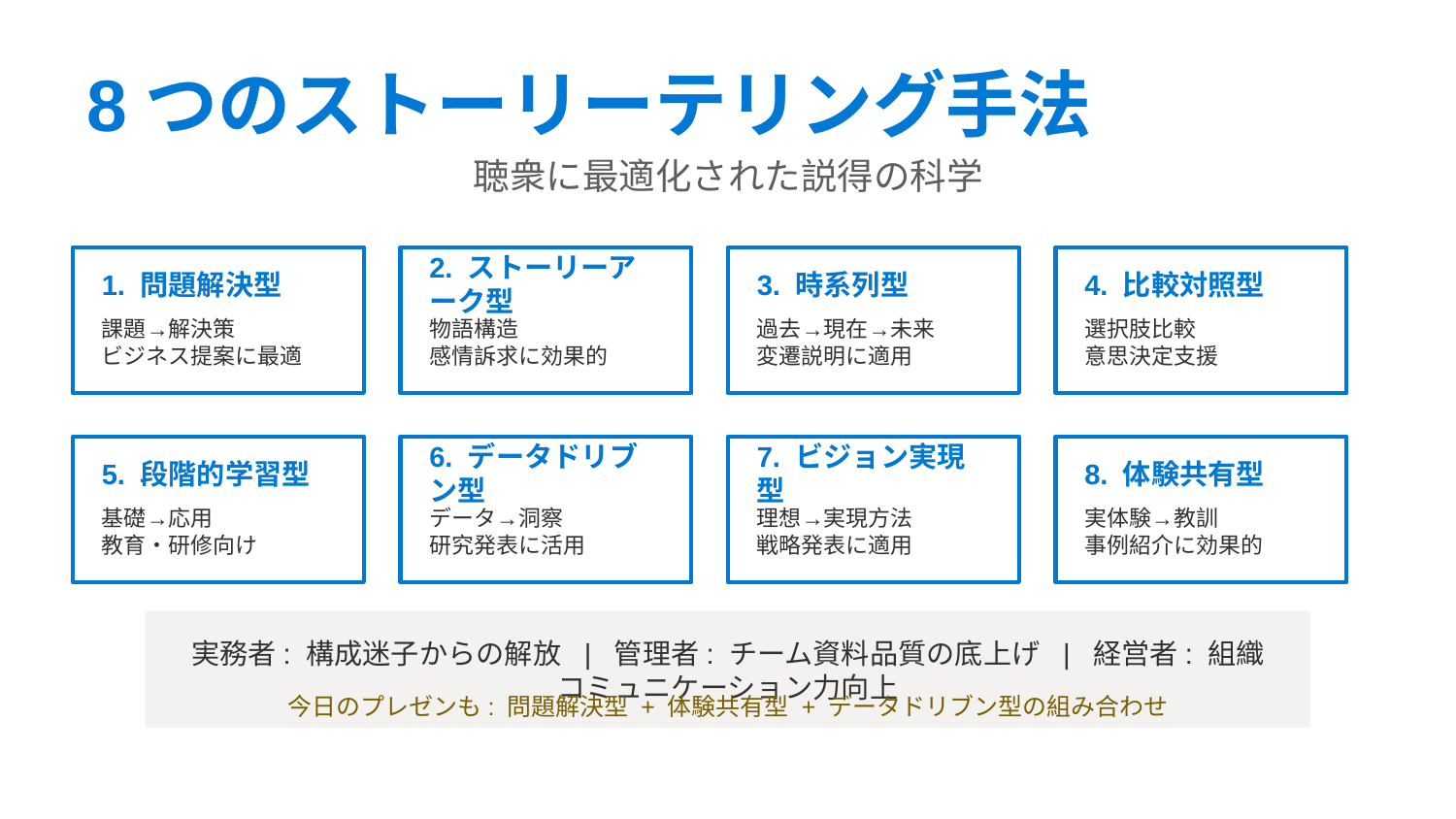

8つのストーリーテリング手法
聴衆に最適化された説得の科学

1. 問題解決型
2. ストーリーアーク型
3. 時系列型
4. 比較対照型
課題→解決策
ビジネス提案に最適
物語構造
感情訴求に効果的
過去→現在→未来
変遷説明に適用
選択肢比較
意思決定支援

5. 段階的学習型
6. データドリブン型
7. ビジョン実現型
8. 体験共有型
基礎→応用
教育・研修向け
データ→洞察
研究発表に活用
理想→実現方法
戦略発表に適用
実体験→教訓
事例紹介に効果的

実務者: 構成迷子からの解放  |  管理者: チーム資料品質の底上げ  |  経営者: 組織コミュニケーション力向上
今日のプレゼンも: 問題解決型 + 体験共有型 + データドリブン型の組み合わせ